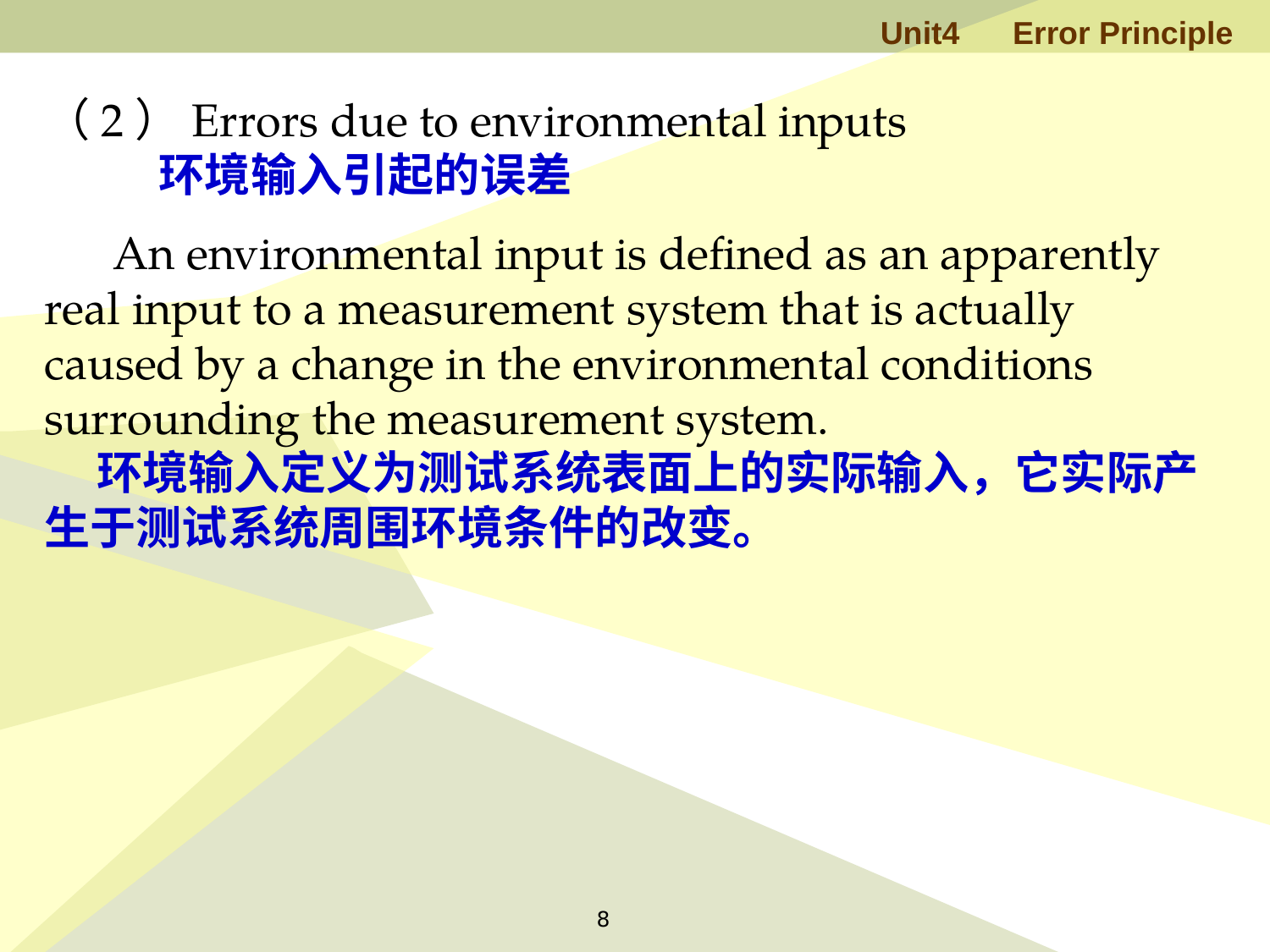

（2）Errors due to environmental inputs
          环境输入引起的误差
      An environmental input is defined as an apparently real input to a measurement system that is actually caused by a change in the environmental conditions surrounding the measurement system.
    环境输入定义为测试系统表面上的实际输入，它实际产生于测试系统周围环境条件的改变。

8